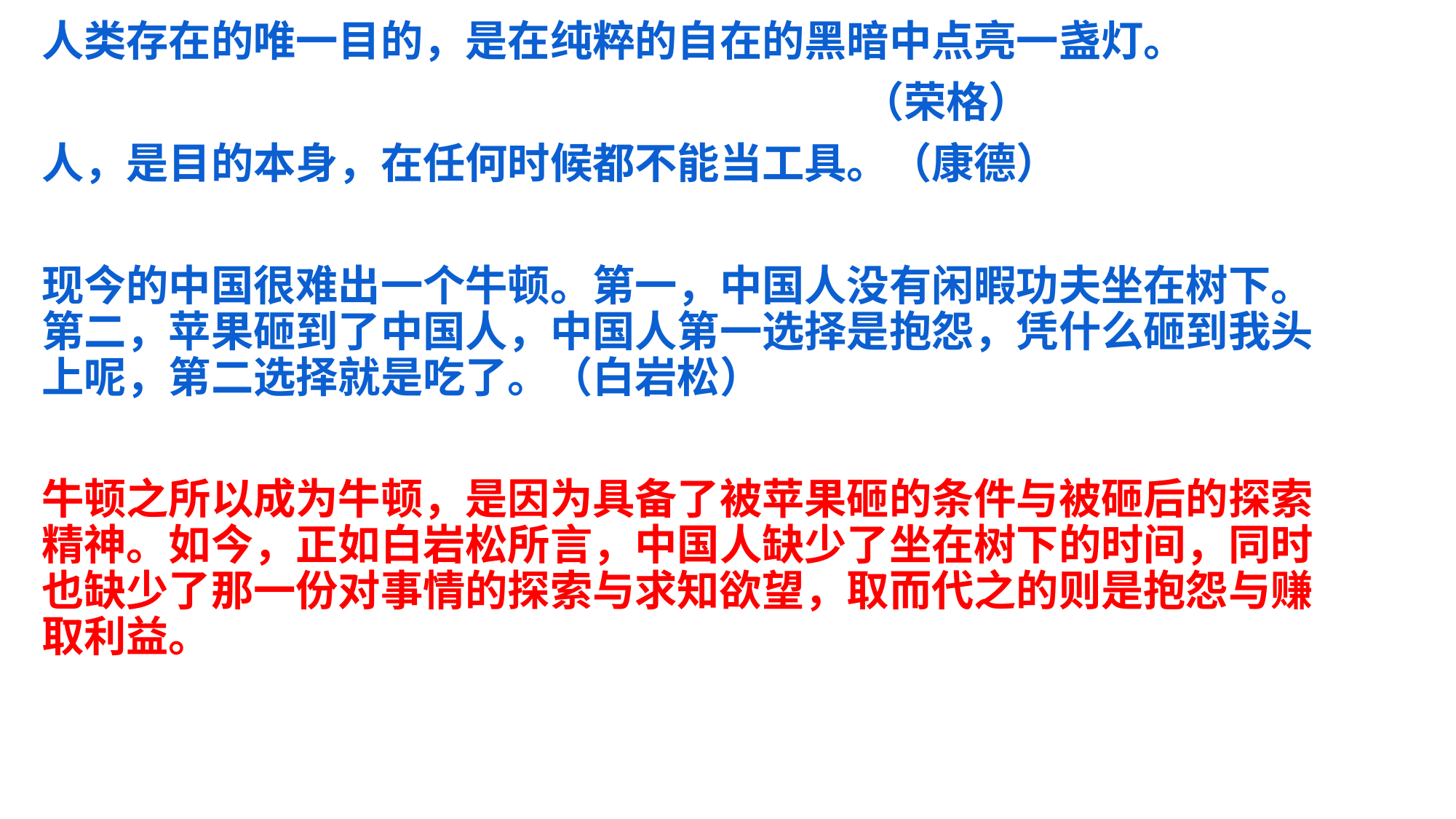

人类存在的唯一目的，是在纯粹的自在的黑暗中点亮一盏灯。
                                                                                    （荣格）
人，是目的本身，在任何时候都不能当工具。（康德）

现今的中国很难出一个牛顿。第一，中国人没有闲暇功夫坐在树下。第二，苹果砸到了中国人，中国人第一选择是抱怨，凭什么砸到我头上呢，第二选择就是吃了。（白岩松）

牛顿之所以成为牛顿，是因为具备了被苹果砸的条件与被砸后的探索精神。如今，正如白岩松所言，中国人缺少了坐在树下的时间，同时也缺少了那一份对事情的探索与求知欲望，取而代之的则是抱怨与赚取利益。